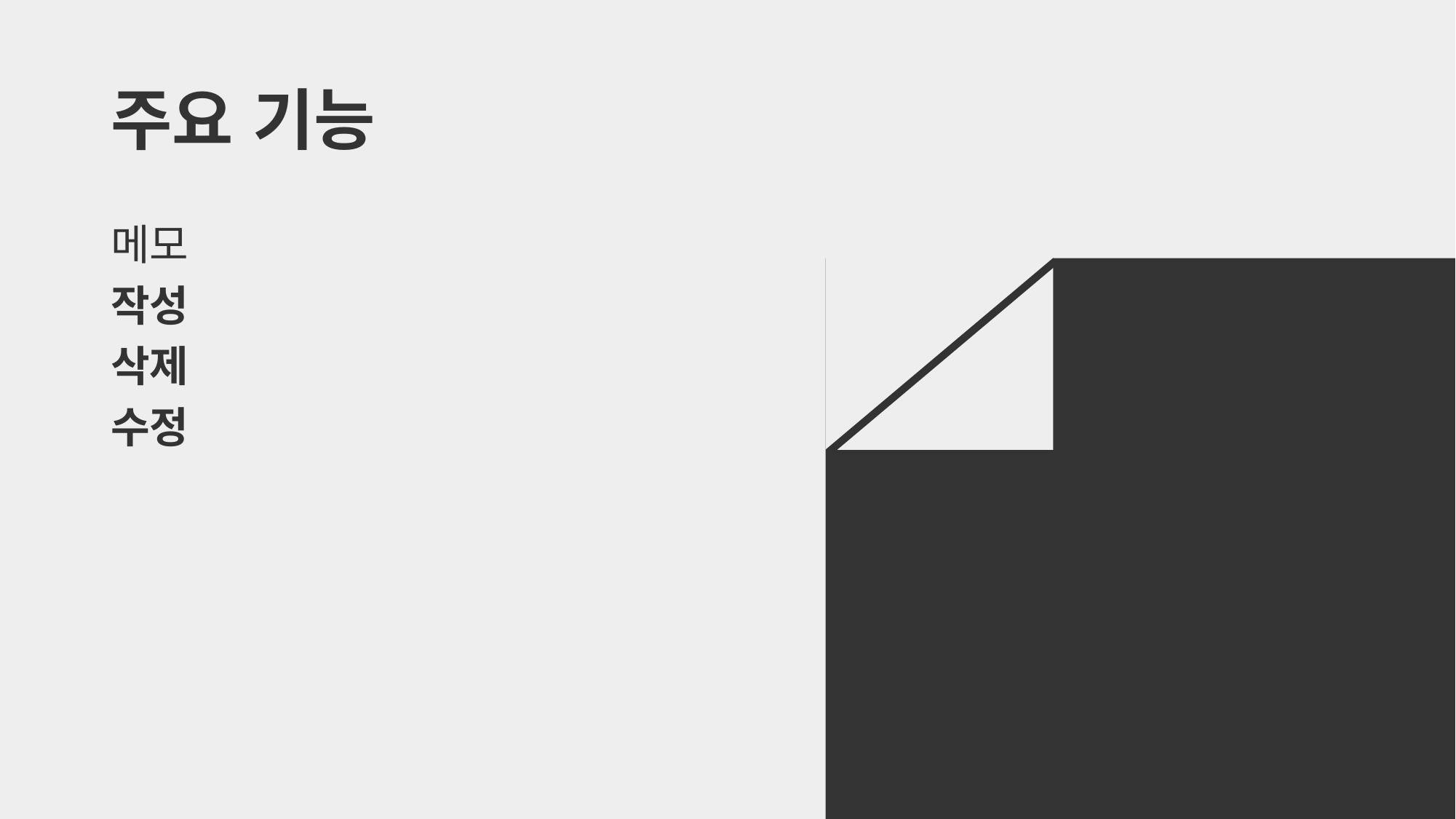

# 주요 기능
메모
작성
삭제
수정